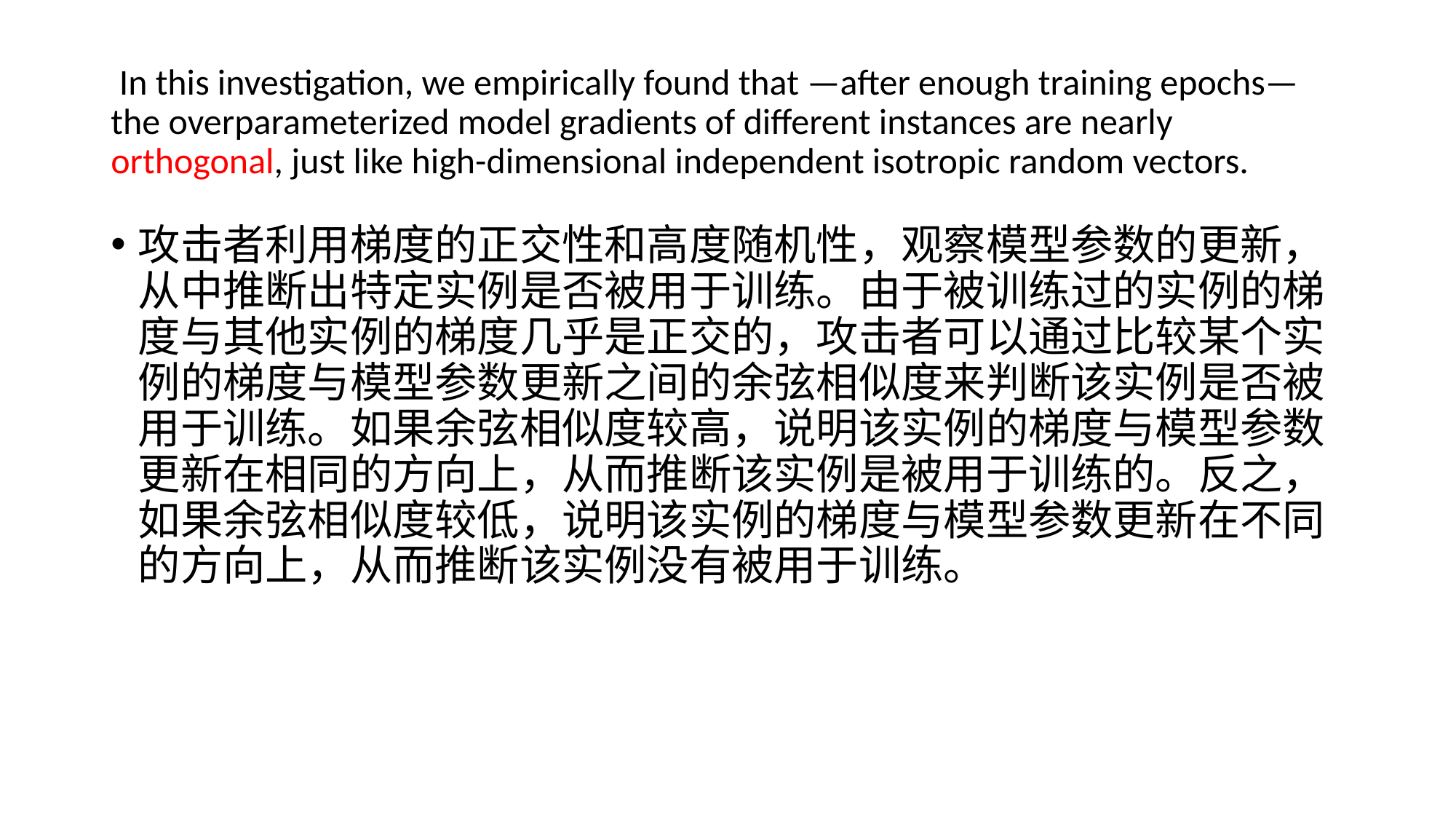

# In this investigation, we empirically found that —after enough training epochs— the overparameterized model gradients of different instances are nearly orthogonal, just like high-dimensional independent isotropic random vectors.
攻击者利用梯度的正交性和高度随机性，观察模型参数的更新，从中推断出特定实例是否被用于训练。由于被训练过的实例的梯度与其他实例的梯度几乎是正交的，攻击者可以通过比较某个实例的梯度与模型参数更新之间的余弦相似度来判断该实例是否被用于训练。如果余弦相似度较高，说明该实例的梯度与模型参数更新在相同的方向上，从而推断该实例是被用于训练的。反之，如果余弦相似度较低，说明该实例的梯度与模型参数更新在不同的方向上，从而推断该实例没有被用于训练。